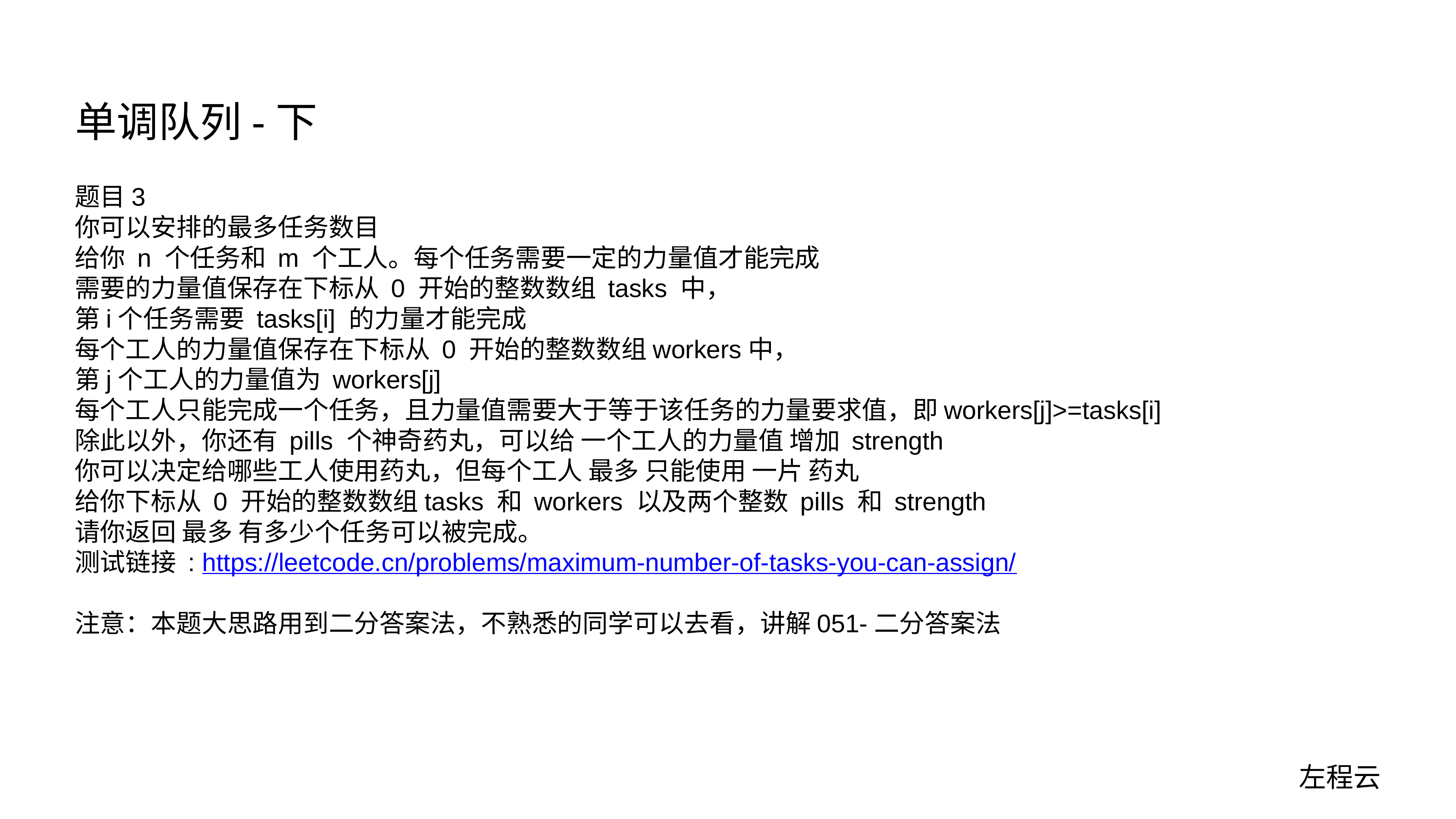

# 单调队列-下
题目3
你可以安排的最多任务数目
给你 n 个任务和 m 个工人。每个任务需要一定的力量值才能完成
需要的力量值保存在下标从 0 开始的整数数组 tasks 中，
第i个任务需要 tasks[i] 的力量才能完成
每个工人的力量值保存在下标从 0 开始的整数数组workers中，
第j个工人的力量值为 workers[j]
每个工人只能完成一个任务，且力量值需要大于等于该任务的力量要求值，即workers[j]>=tasks[i]
除此以外，你还有 pills 个神奇药丸，可以给 一个工人的力量值 增加 strength
你可以决定给哪些工人使用药丸，但每个工人 最多 只能使用 一片 药丸
给你下标从 0 开始的整数数组tasks 和 workers 以及两个整数 pills 和 strength
请你返回 最多 有多少个任务可以被完成。
测试链接 : https://leetcode.cn/problems/maximum-number-of-tasks-you-can-assign/

注意：本题大思路用到二分答案法，不熟悉的同学可以去看，讲解051-二分答案法
左程云